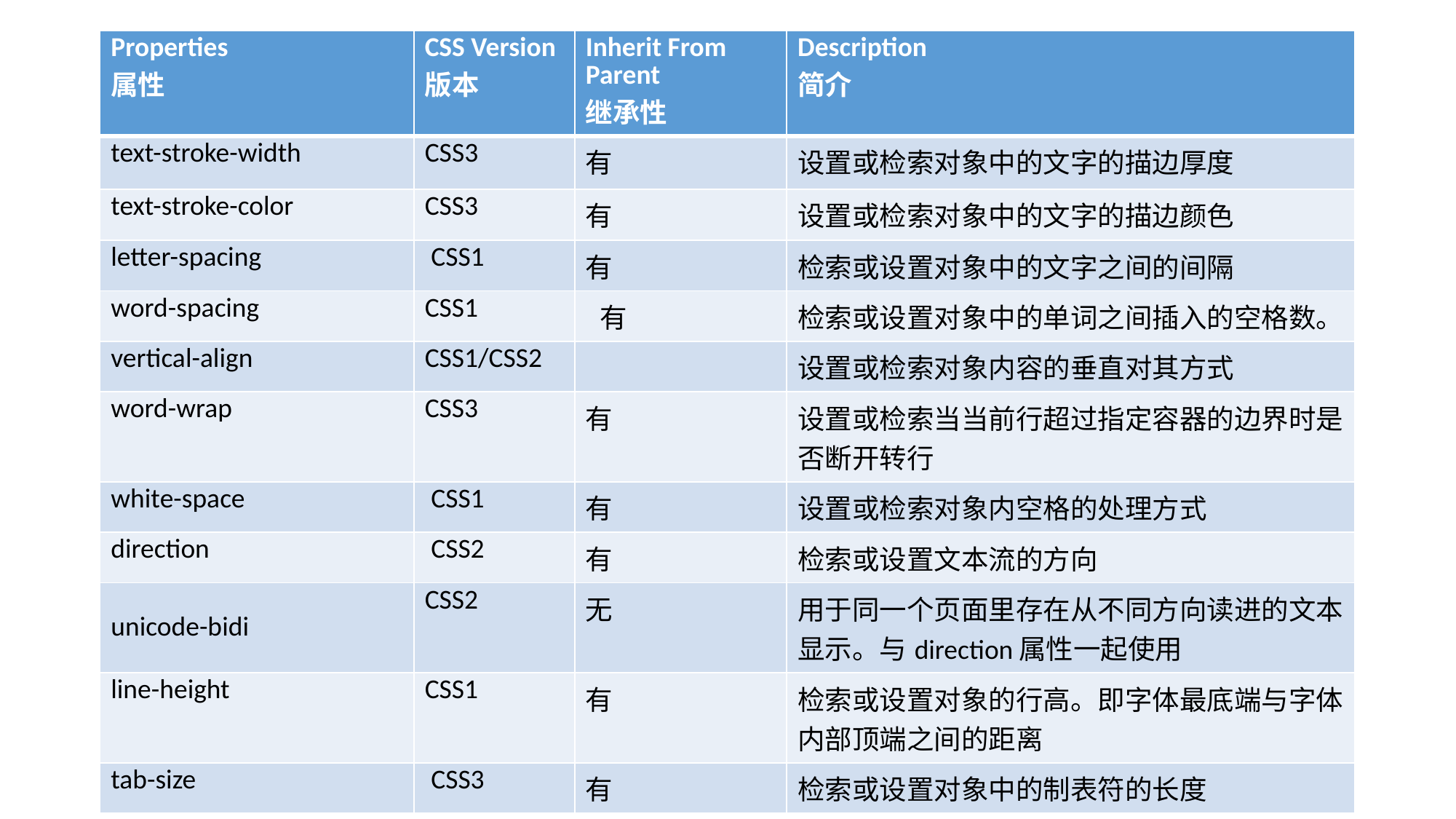

| Properties 属性 | CSS Version 版本 | Inherit From Parent 继承性 | Description 简介 |
| --- | --- | --- | --- |
| text-stroke-width | CSS3 | 有 | 设置或检索对象中的文字的描边厚度 |
| text-stroke-color | CSS3 | 有 | 设置或检索对象中的文字的描边颜色 |
| letter-spacing | CSS1 | 有 | 检索或设置对象中的文字之间的间隔 |
| word-spacing | CSS1 | 有 | 检索或设置对象中的单词之间插入的空格数。 |
| vertical-align | CSS1/CSS2 |  | 设置或检索对象内容的垂直对其方式 |
| word-wrap | CSS3 | 有 | 设置或检索当当前行超过指定容器的边界时是否断开转行 |
| white-space | CSS1 | 有 | 设置或检索对象内空格的处理方式 |
| direction | CSS2 | 有 | 检索或设置文本流的方向 |
| unicode-bidi | CSS2 | 无 | 用于同一个页面里存在从不同方向读进的文本显示。与direction属性一起使用 |
| line-height | CSS1 | 有 | 检索或设置对象的行高。即字体最底端与字体内部顶端之间的距离 |
| tab-size | CSS3 | 有 | 检索或设置对象中的制表符的长度 |